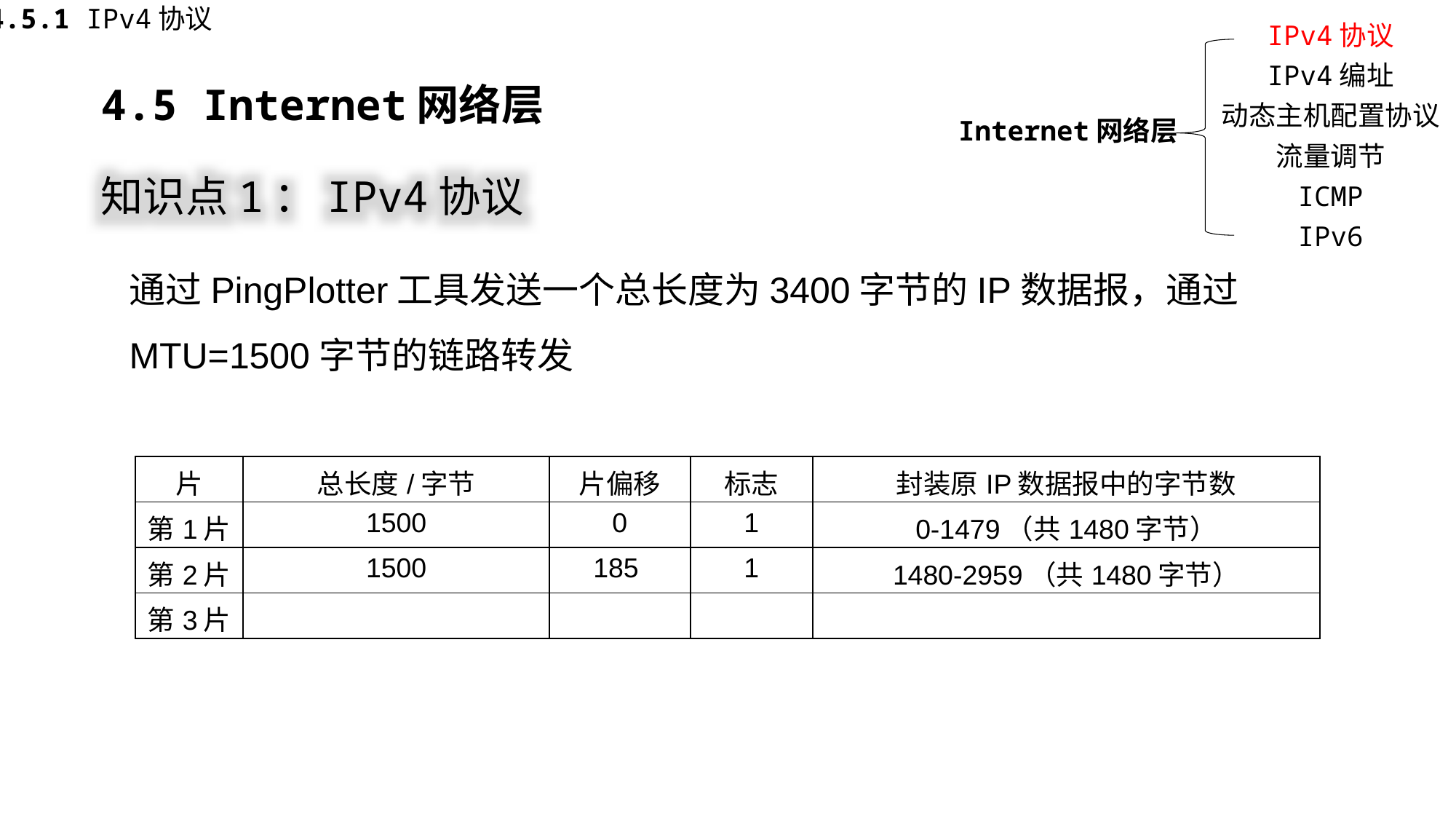

4.5.1 IPv4协议

IPv4协议

IPv4编址
动态主机配置协议
Internet网络层
流量调节
ICMP
IPv6
4.5 Internet网络层
知识点1：IPv4协议
通过PingPlotter工具发送一个总长度为3400字节的IP数据报，通过MTU=1500字节的链路转发
| 片 | 总长度/字节 | 片偏移 | 标志 | 封装原IP数据报中的字节数 |
| --- | --- | --- | --- | --- |
| 第1片 | 1500 | 0 | 1 | 0-1479（共1480字节） |
| 第2片 | 1500 | 185 | 1 | 1480-2959（共1480字节） |
| 第3片 |  |  |  |  |